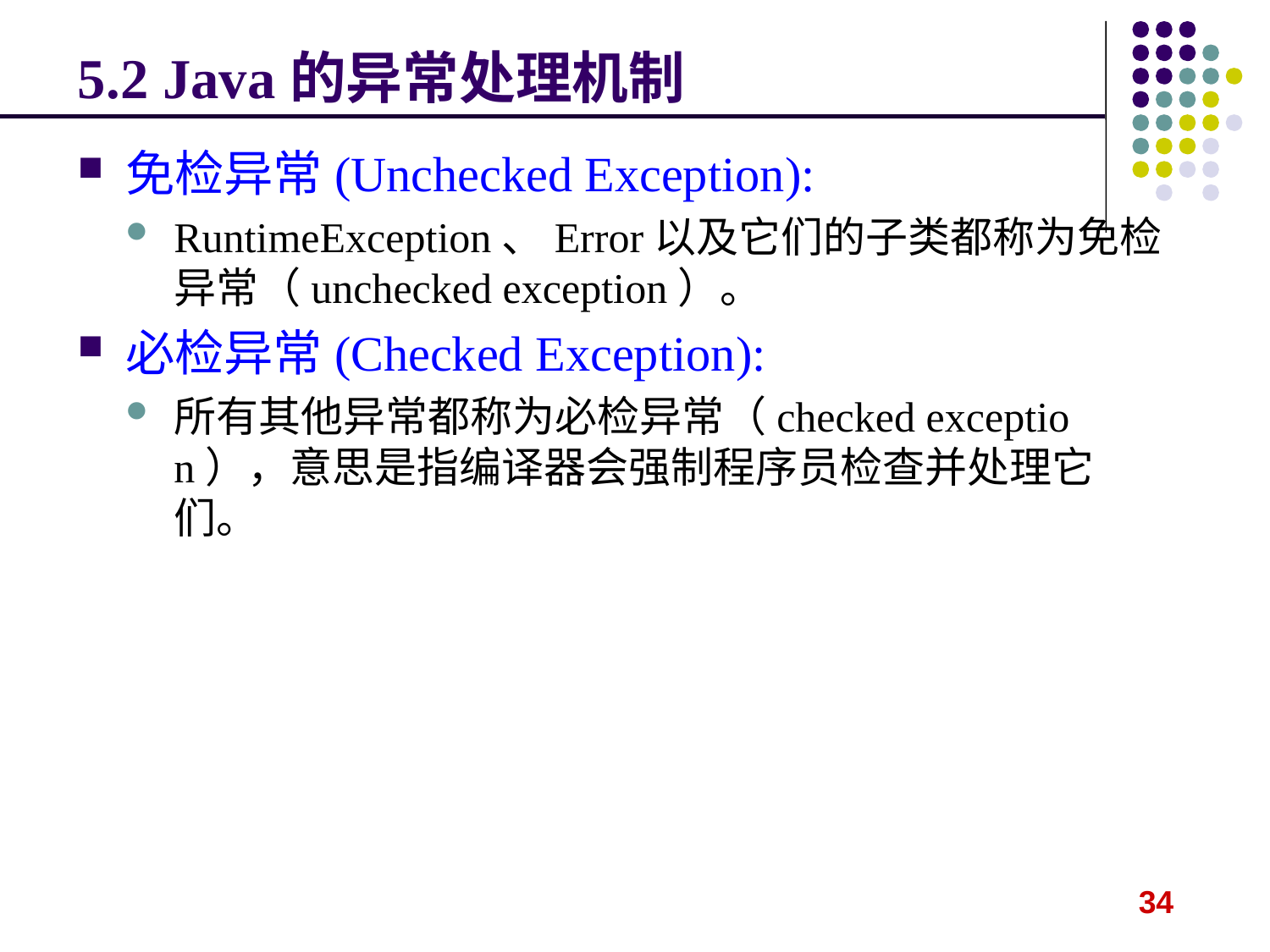

5.2 Java的异常处理机制
免检异常(Unchecked Exception):
RuntimeException、Error以及它们的子类都称为免检异常（unchecked exception）。
必检异常(Checked Exception):
所有其他异常都称为必检异常（checked exception），意思是指编译器会强制程序员检查并处理它们。